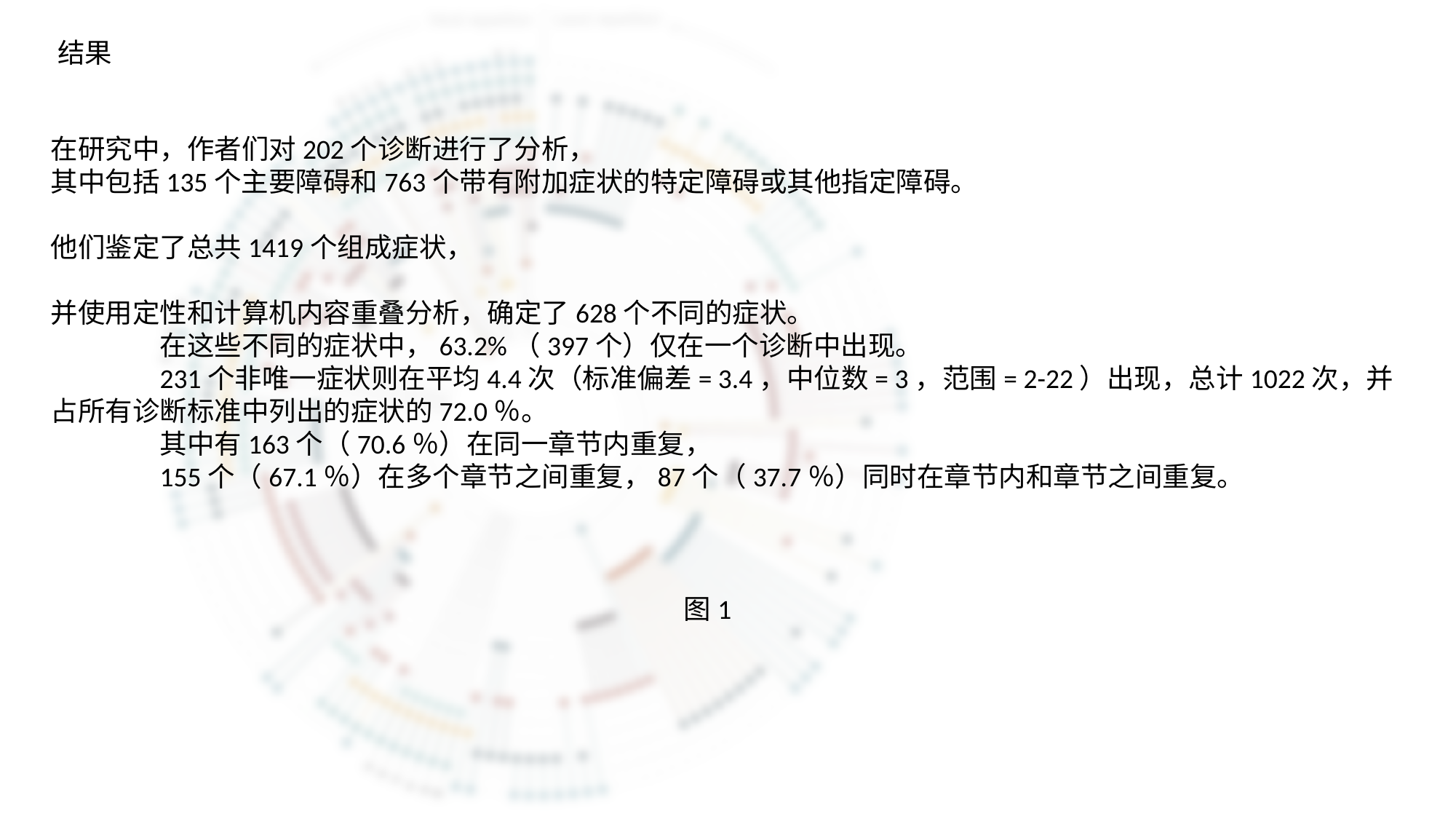

结果
在研究中，作者们对202个诊断进行了分析，
其中包括135个主要障碍和763个带有附加症状的特定障碍或其他指定障碍。

他们鉴定了总共1419个组成症状，

并使用定性和计算机内容重叠分析，确定了628个不同的症状。
	在这些不同的症状中，63.2%（397个）仅在一个诊断中出现。
	231个非唯一症状则在平均4.4次（标准偏差= 3.4，中位数= 3，范围= 2-22）出现，总计1022次，并占所有诊断标准中列出的症状的72.0％。
	其中有163个（70.6％）在同一章节内重复，
	155个（67.1％）在多个章节之间重复，87个（37.7％）同时在章节内和章节之间重复。

图1